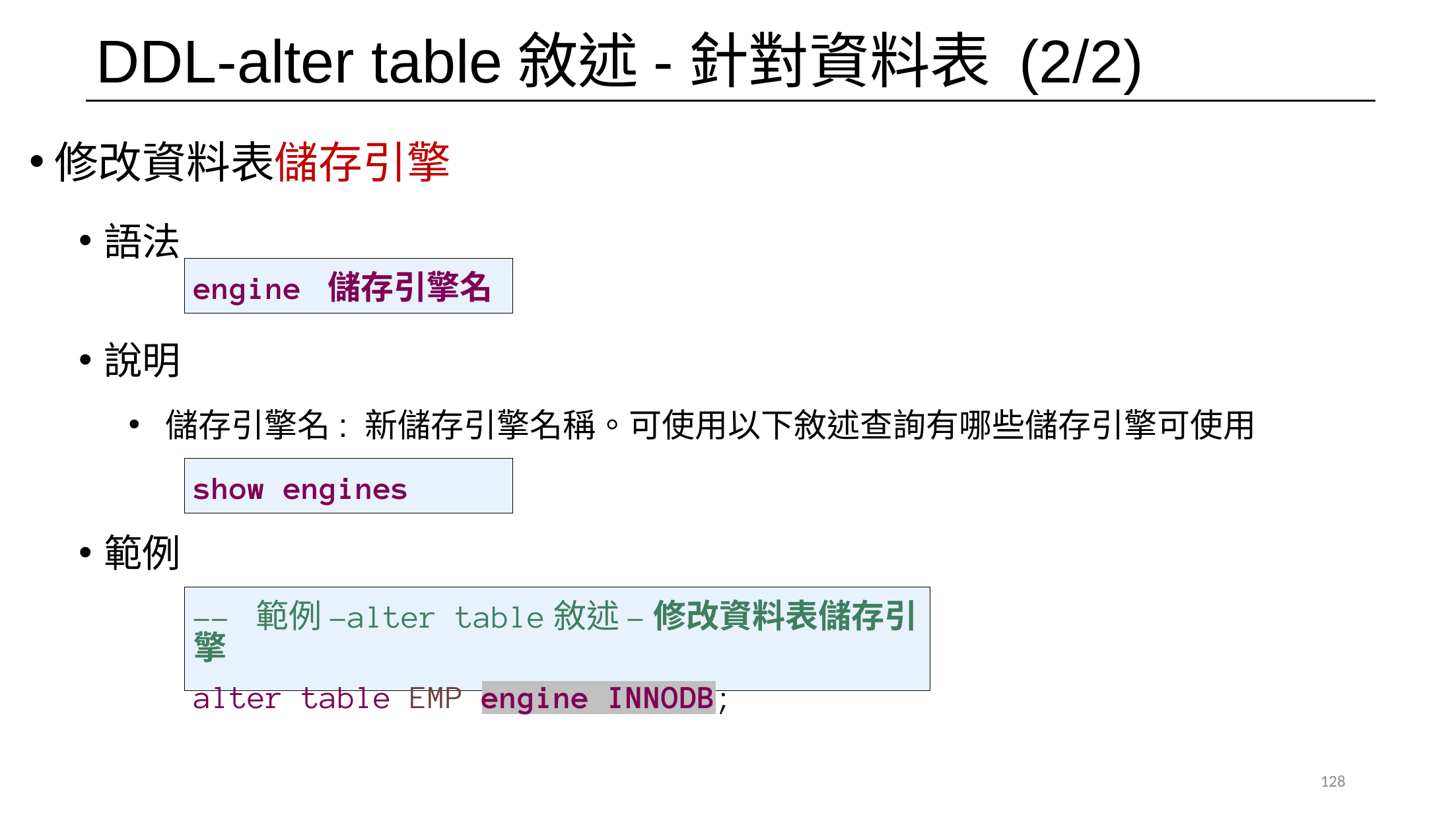

# DDL-alter table敘述-針對資料表 (2/2)
修改資料表儲存引擎
語法

說明
儲存引擎名: 新儲存引擎名稱。可使用以下敘述查詢有哪些儲存引擎可使用

範例
engine 儲存引擎名
show engines
-- 範例-alter table敘述-修改資料表儲存引擎
alter table EMP engine INNODB;
128